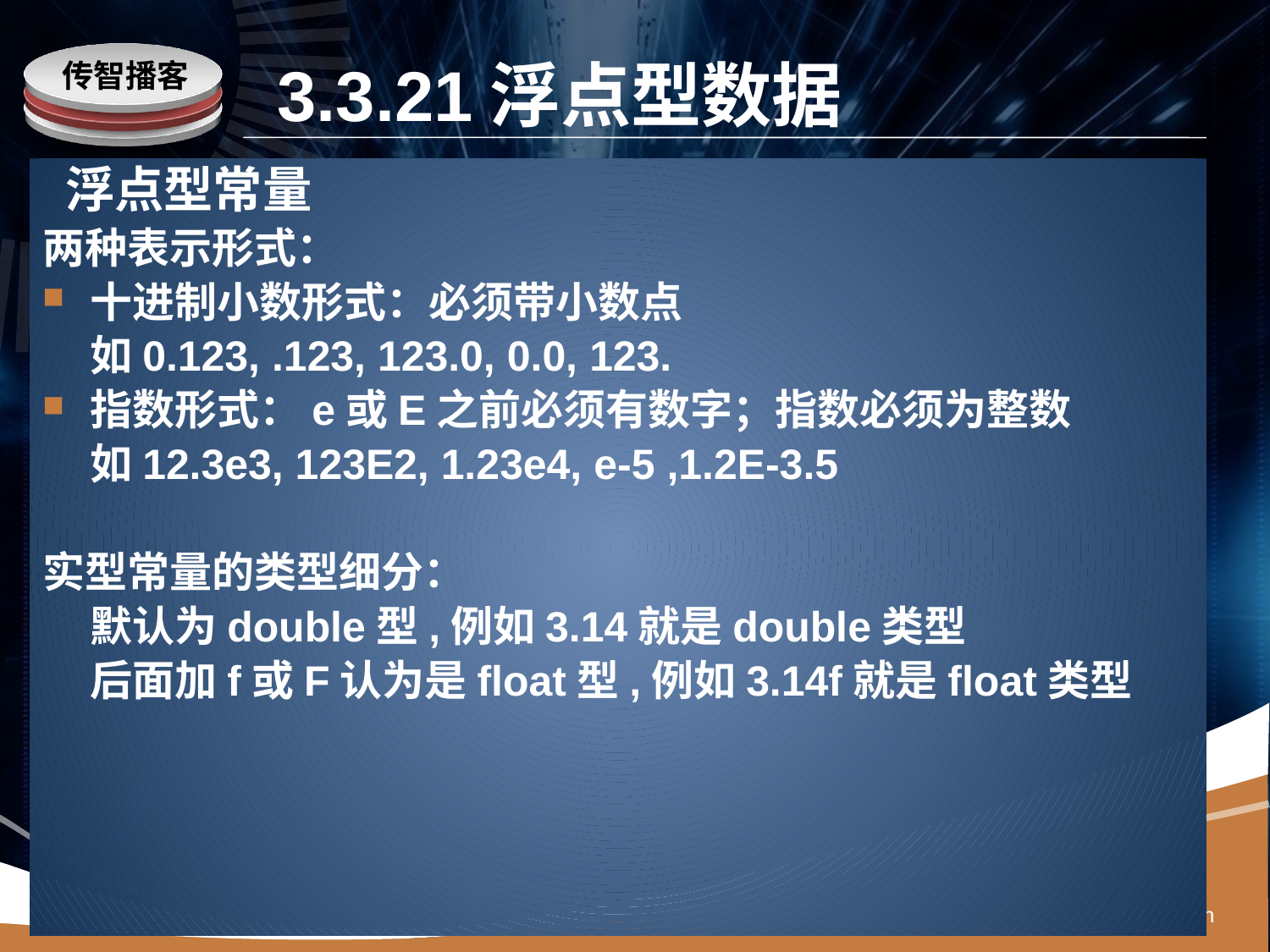

# 3.3.21浮点型数据
 浮点型常量
两种表示形式：
十进制小数形式：必须带小数点
	如0.123, .123, 123.0, 0.0, 123.
指数形式：e或E之前必须有数字；指数必须为整数
	如12.3e3, 123E2, 1.23e4, e-5 ,1.2E-3.5

实型常量的类型细分：
	默认为double型,例如3.14就是double类型
	后面加f或F认为是float型,例如3.14f就是float类型

www.itcast.cn